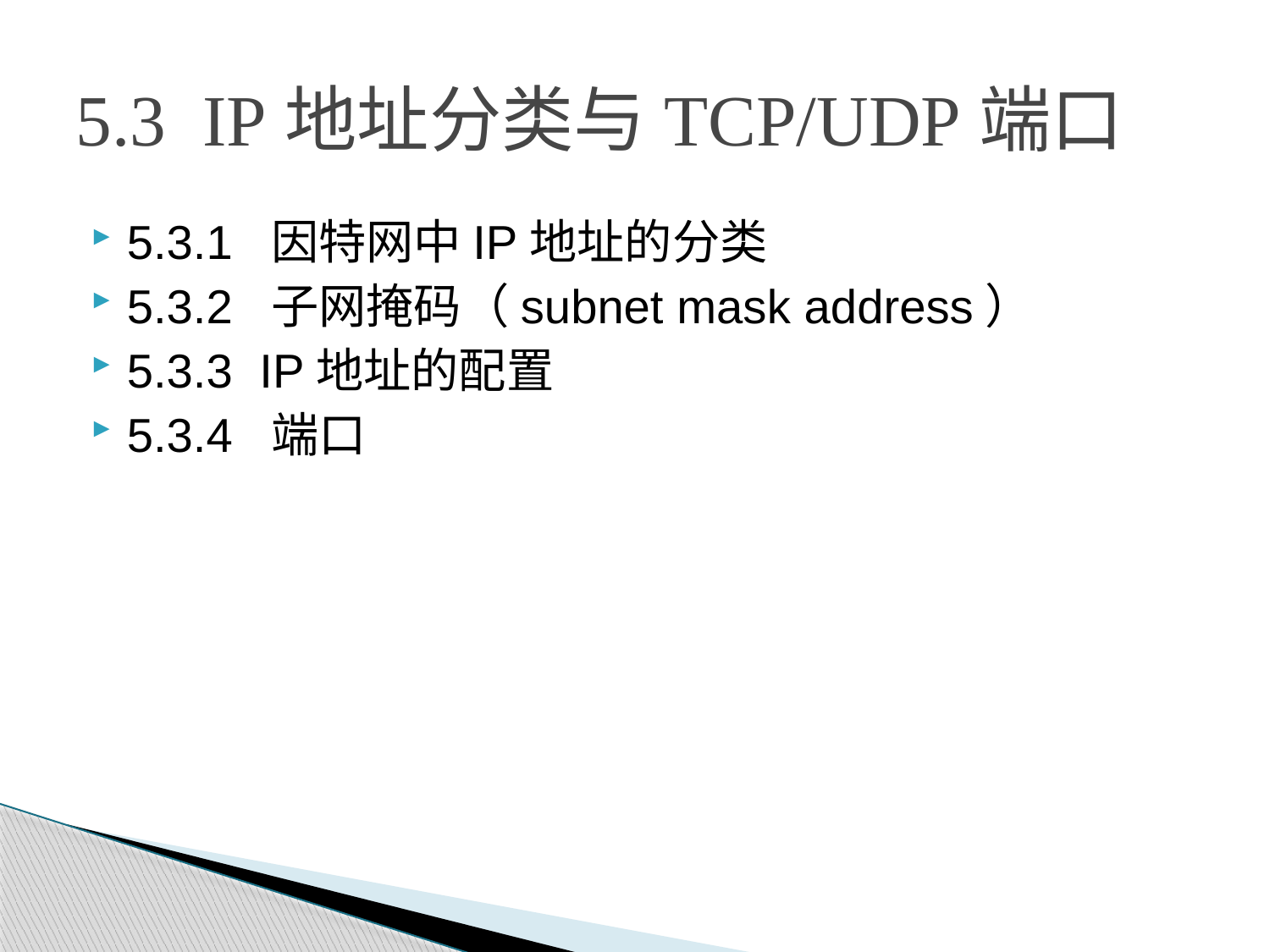

# 5.3  IP地址分类与TCP/UDP端口
5.3.1  因特网中IP地址的分类
5.3.2  子网掩码（subnet mask address）
5.3.3  IP地址的配置
5.3.4  端口